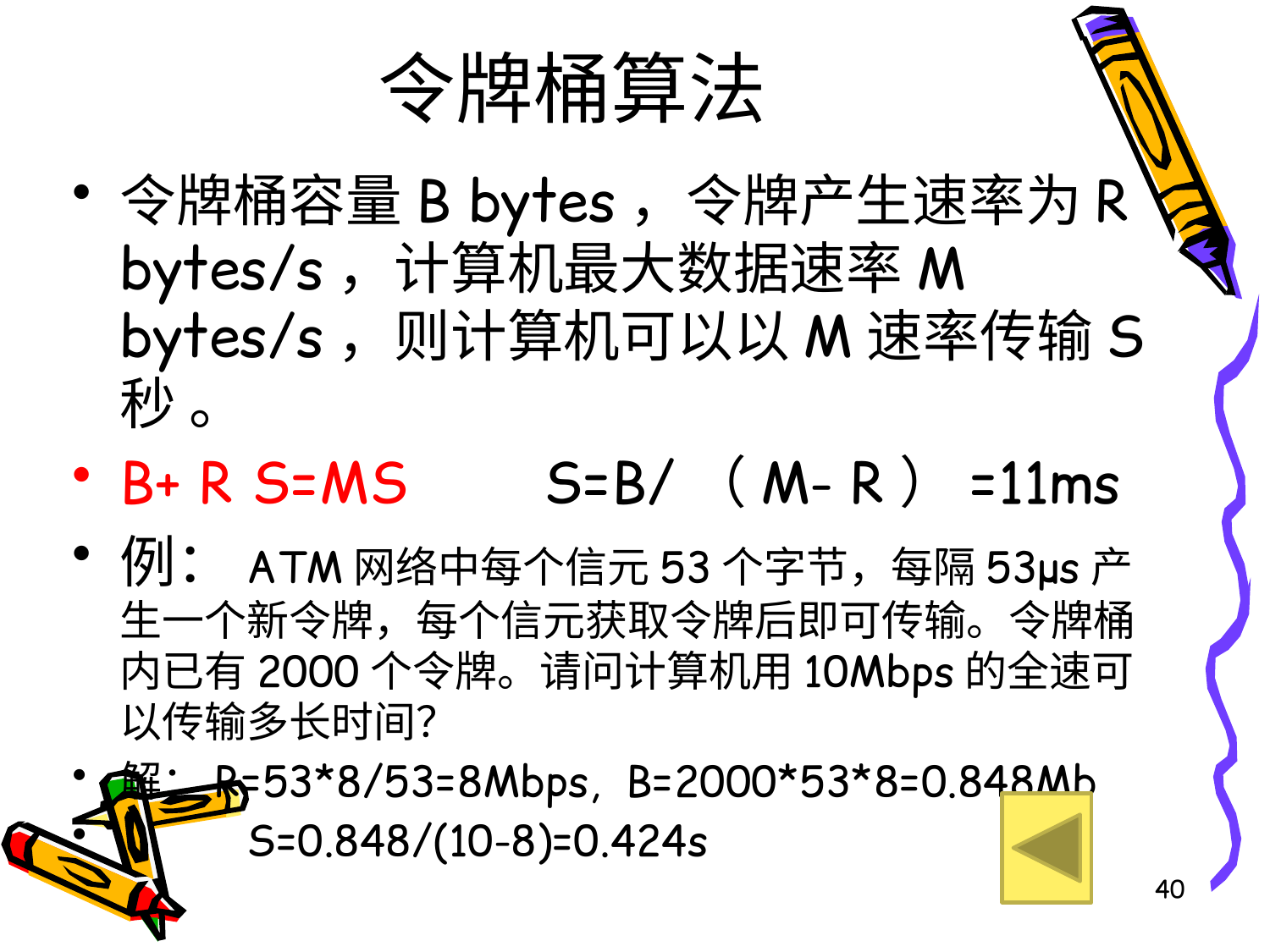

# 令牌桶算法
令牌桶容量B bytes，令牌产生速率为R bytes/s，计算机最大数据速率M bytes/s，则计算机可以以M速率传输S秒 。
B+ R S=MS        S=B/（M- R）=11ms
例：ATM网络中每个信元53个字节，每隔53μs产生一个新令牌，每个信元获取令牌后即可传输。令牌桶内已有2000个令牌。请问计算机用10Mbps的全速可以传输多长时间？
解：R=53*8/53=8Mbps,  B=2000*53*8=0.848Mb
          S=0.848/(10-8)=0.424s

40